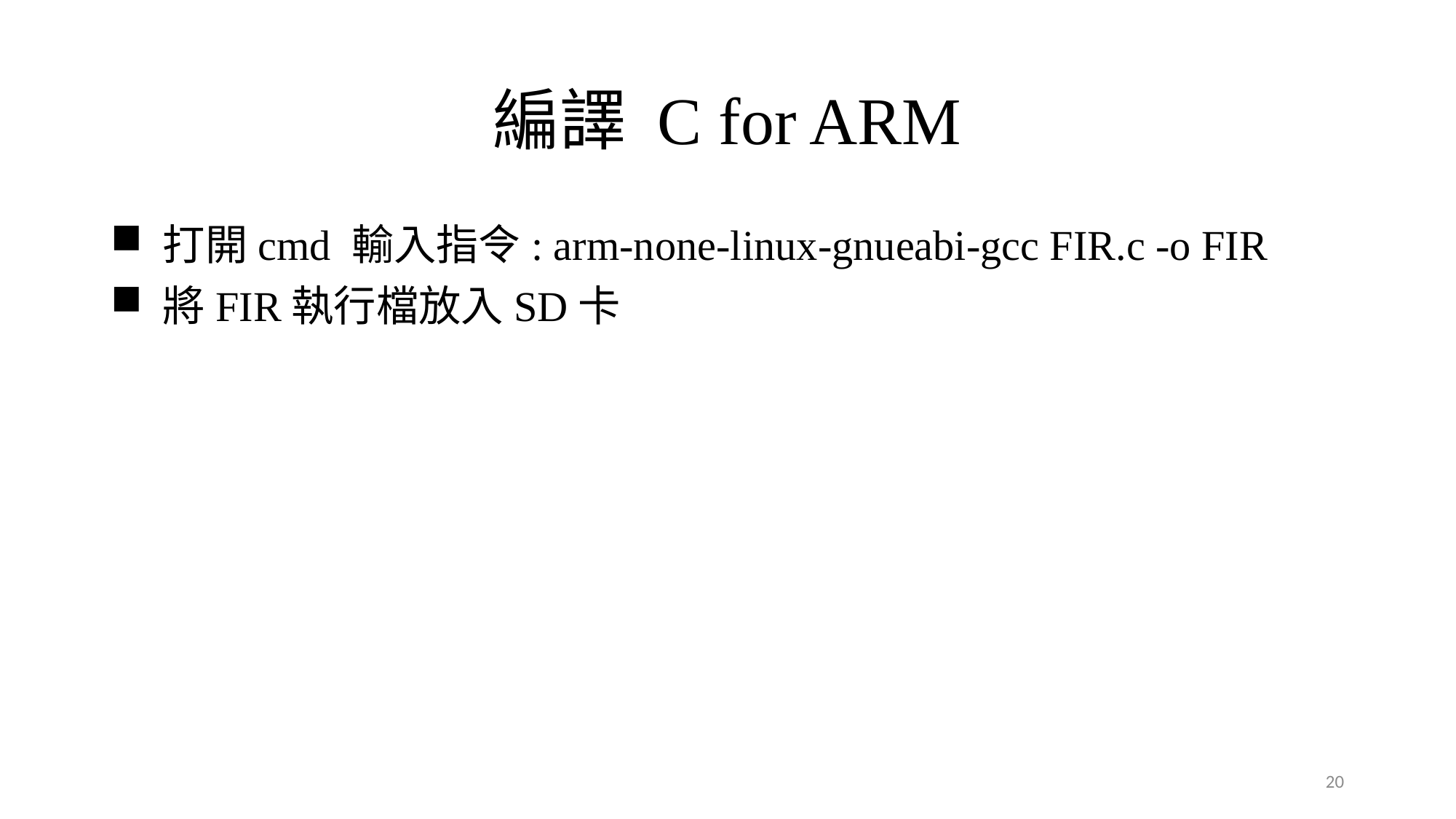

# 編譯 C for ARM
 打開cmd 輸入指令: arm-none-linux-gnueabi-gcc FIR.c -o FIR
 將FIR執行檔放入SD卡
20